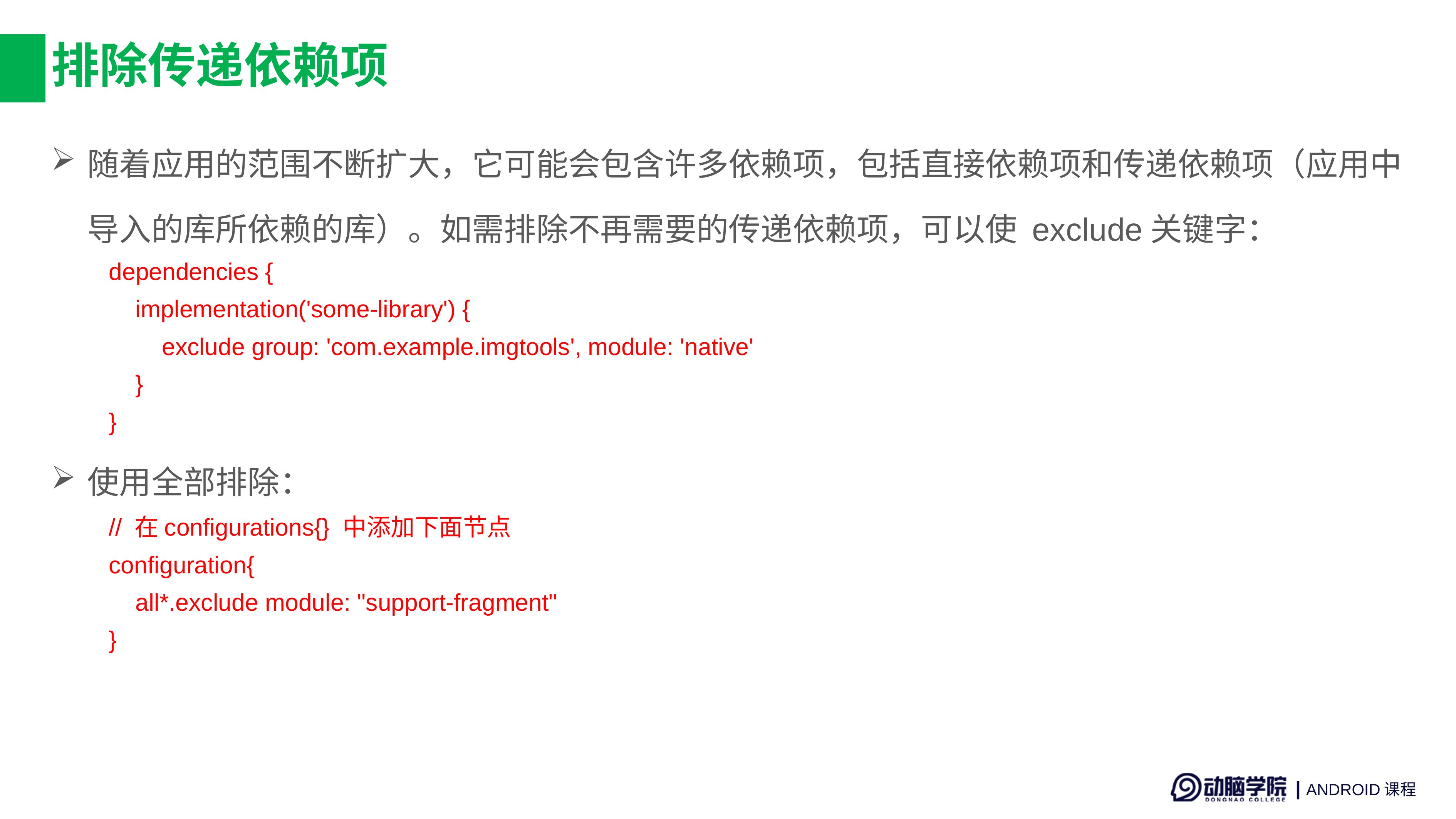

# 排除传递依赖项
随着应用的范围不断扩大，它可能会包含许多依赖项，包括直接依赖项和传递依赖项（应用中导入的库所依赖的库）。如需排除不再需要的传递依赖项，可以使 exclude关键字：
dependencies {
    implementation('some-library') {
        exclude group: 'com.example.imgtools', module: 'native'
    }
}
使用全部排除：
// 在configurations{} 中添加下面节点
configuration{
    all*.exclude module: "support-fragment"
}